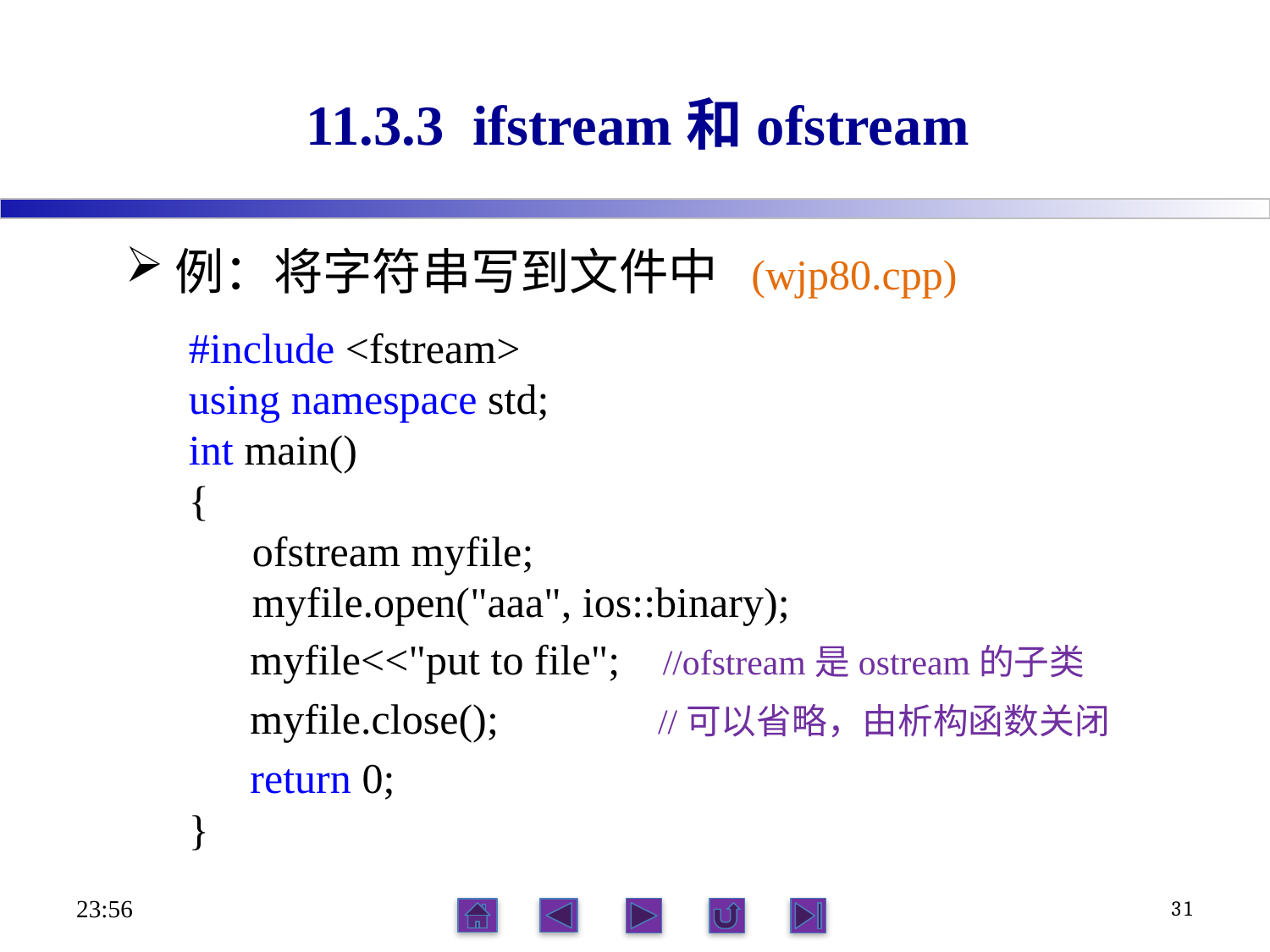

# 11.3.3  ifstream和ofstream
例：将字符串写到文件中  (wjp80.cpp)
#include <fstream>
using namespace std;
int main()
{
      ofstream myfile;
      myfile.open("aaa", ios::binary);
     myfile<<"put to file";    //ofstream是ostream的子类
     myfile.close();               //可以省略，由析构函数关闭
     return 0;
}

23:56
31